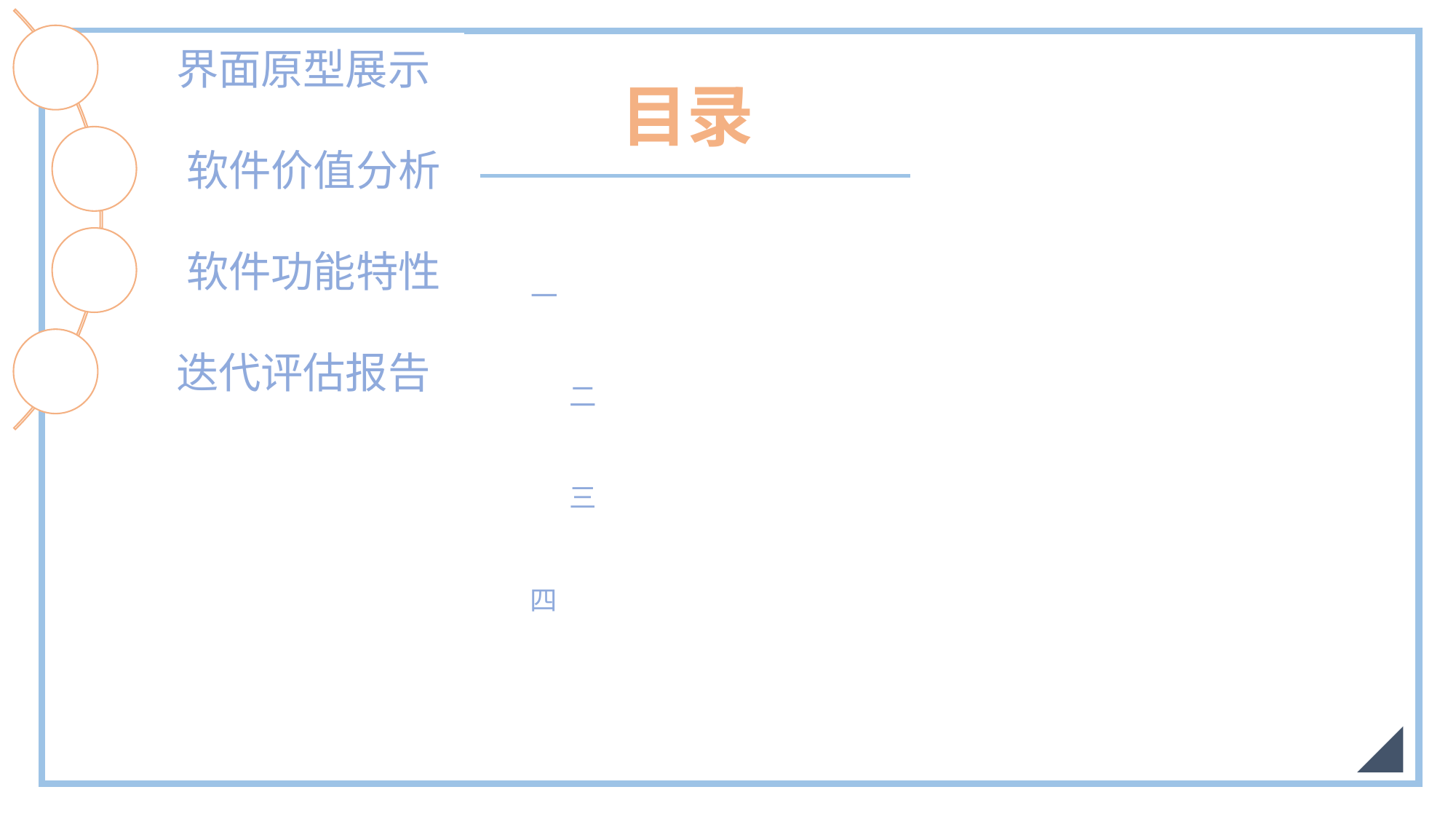

目录
      界面原型展示
   软件价值分析
   软件功能特性
      迭代评估报告
一
二
三
四